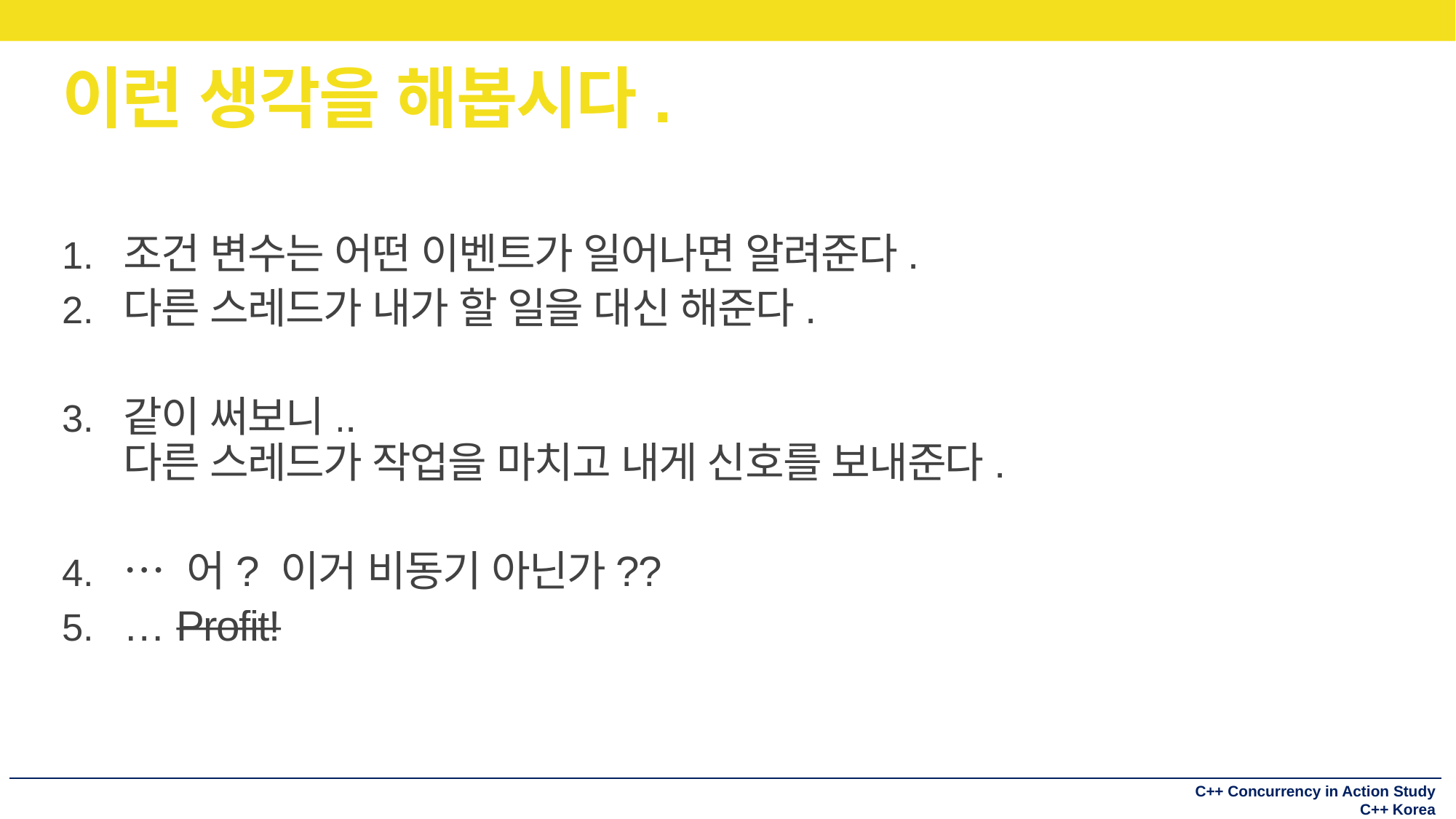

# 이런 생각을 해봅시다.

조건 변수는 어떤 이벤트가 일어나면 알려준다.
다른 스레드가 내가 할 일을 대신 해준다.

같이 써보니..
다른 스레드가 작업을 마치고 내게 신호를 보내준다.

… 어? 이거 비동기 아닌가??
… Profit!